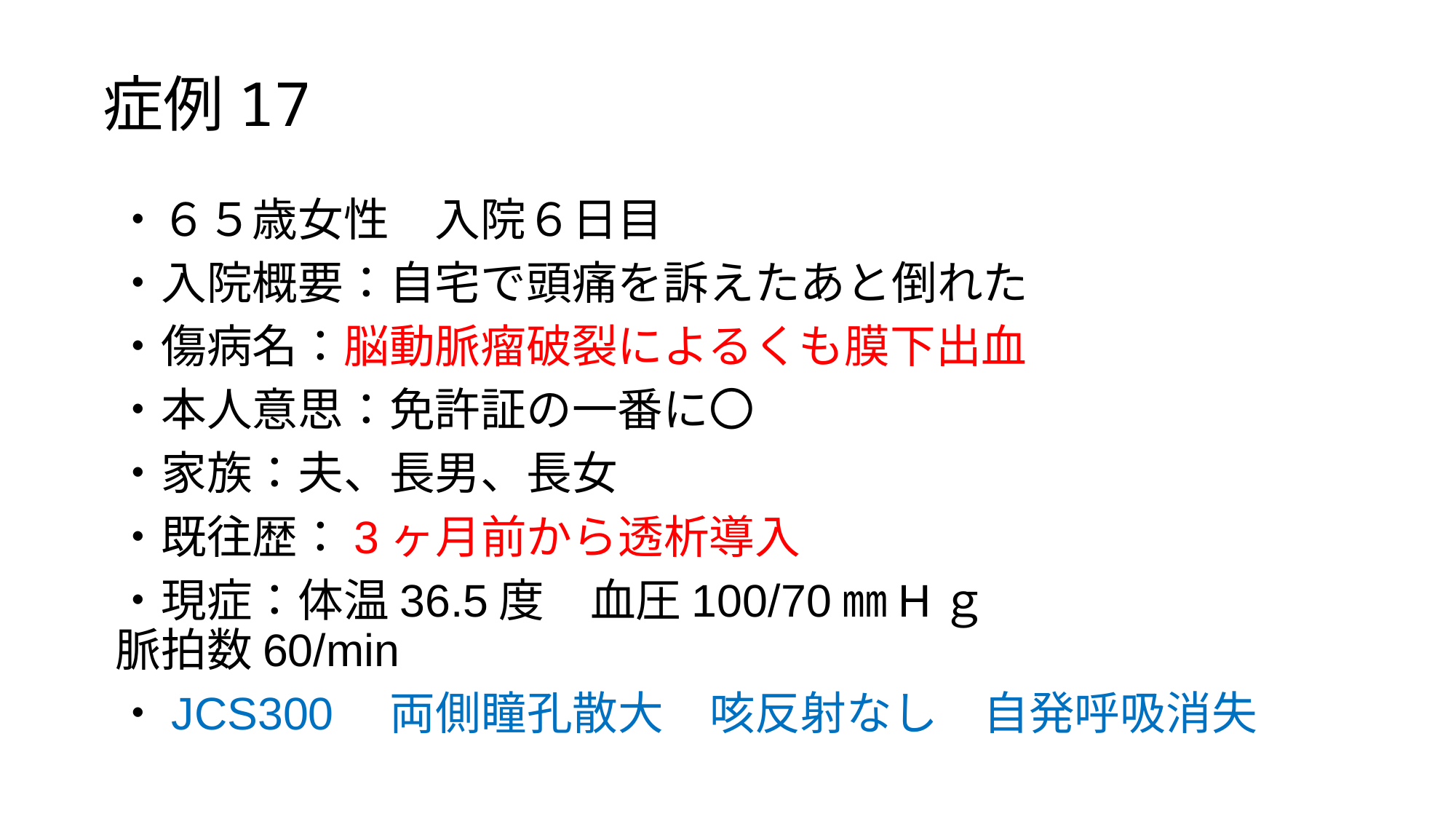

# 症例17
・６５歳女性　入院６日目
・入院概要：自宅で頭痛を訴えたあと倒れた
・傷病名：脳動脈瘤破裂によるくも膜下出血
・本人意思：免許証の一番に〇
・家族：夫、長男、長女
・既往歴：3ヶ月前から透析導入
・現症：体温36.5度　血圧100/70㎜Hｇ　脈拍数60/min
・JCS300　両側瞳孔散大　咳反射なし　自発呼吸消失